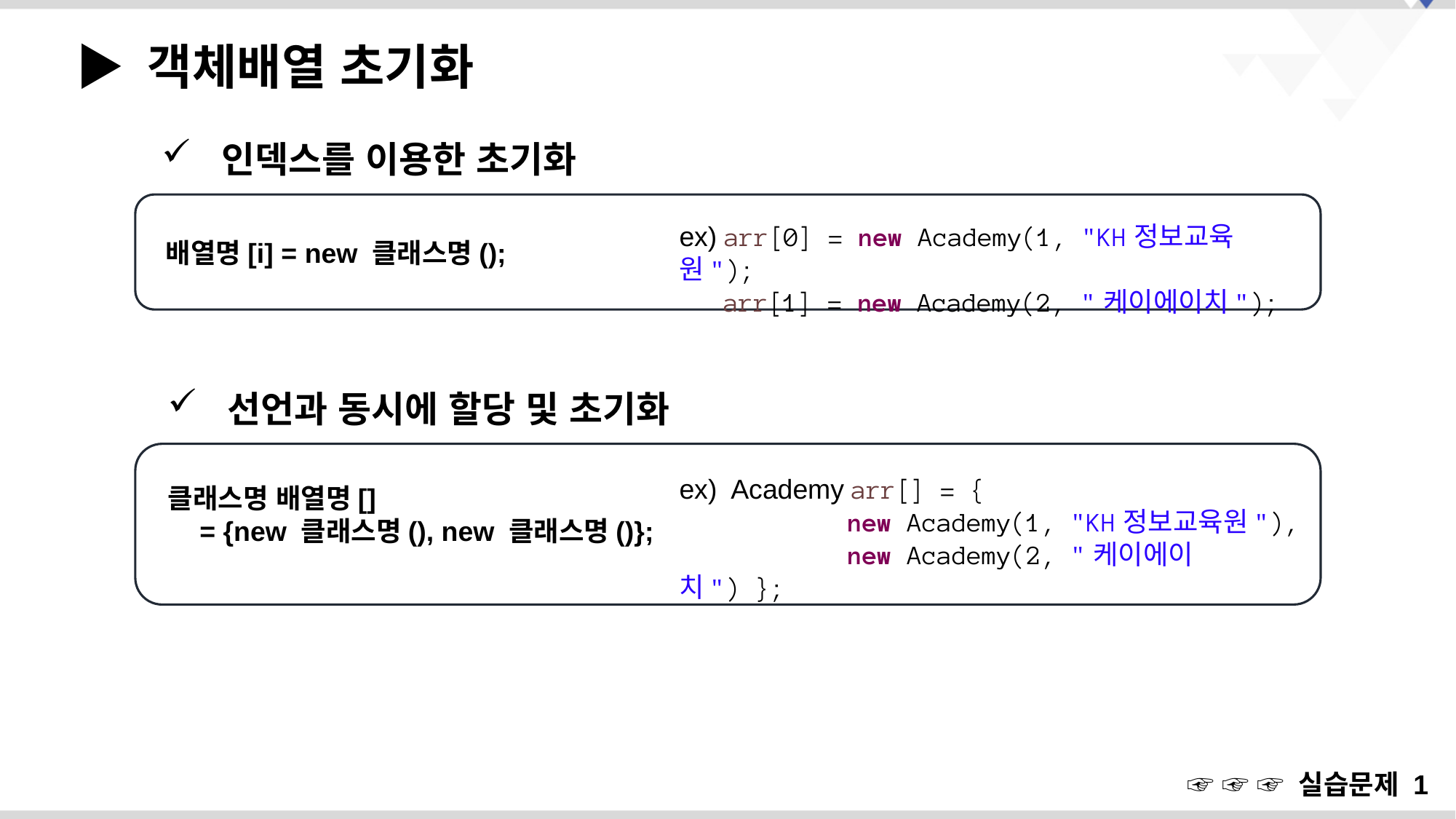

▶ 객체배열 초기화
 인덱스를 이용한 초기화
 배열명[i] = new 클래스명();
ex) arr[0] = new Academy(1, "KH정보교육원");
   arr[1] = new Academy(2, "케이에이치");
 선언과 동시에 할당 및 초기화
 클래스명 배열명[]
      = {new 클래스명(), new 클래스명()};

ex)  Academy arr[] = {
	    new Academy(1, "KH정보교육원"),
	    new Academy(2, "케이에이치") };
☞ ☞ ☞ 실습문제 1